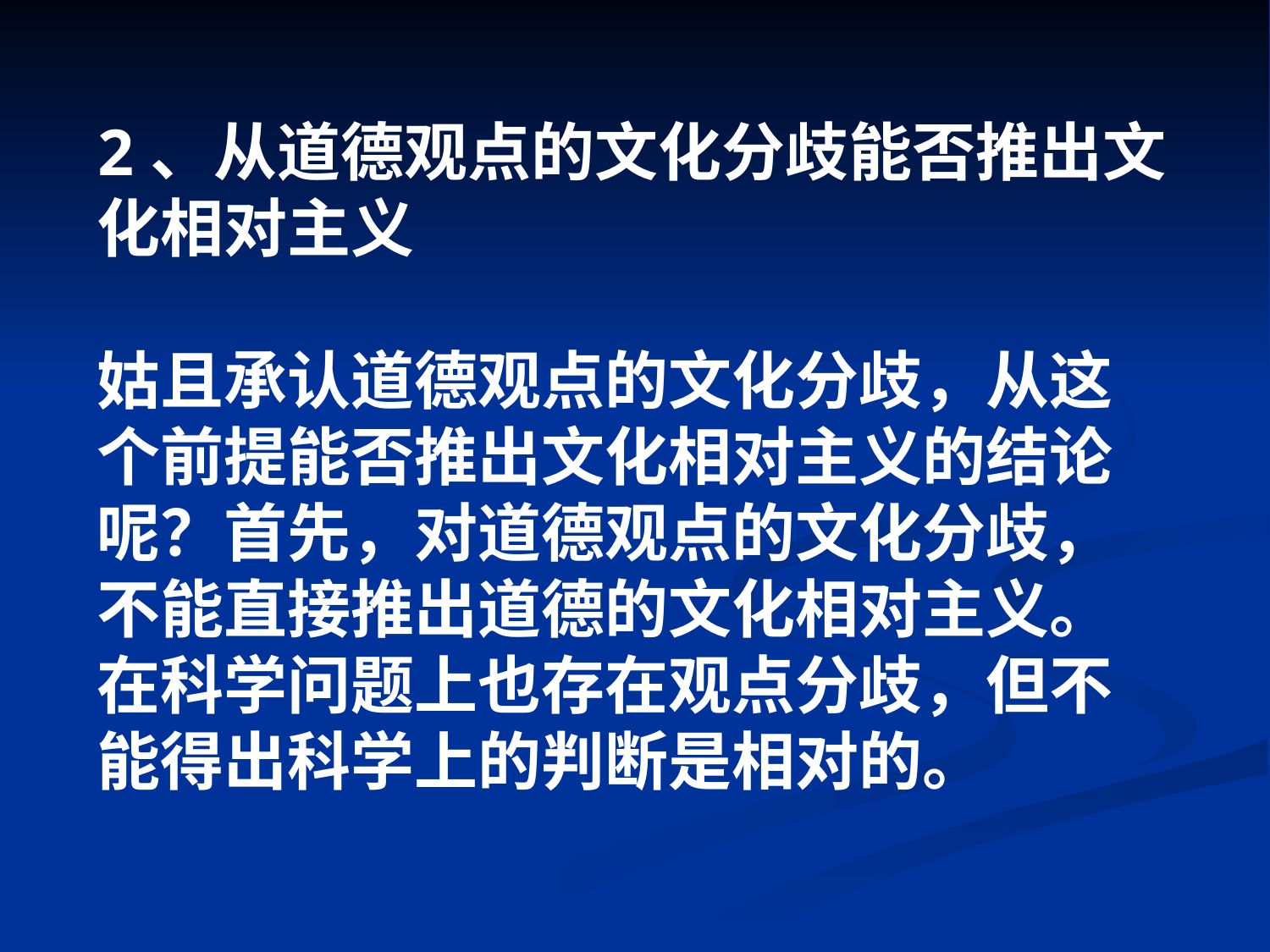

2、从道德观点的文化分歧能否推出文化相对主义

姑且承认道德观点的文化分歧，从这个前提能否推出文化相对主义的结论呢？首先，对道德观点的文化分歧，不能直接推出道德的文化相对主义。在科学问题上也存在观点分歧，但不能得出科学上的判断是相对的。